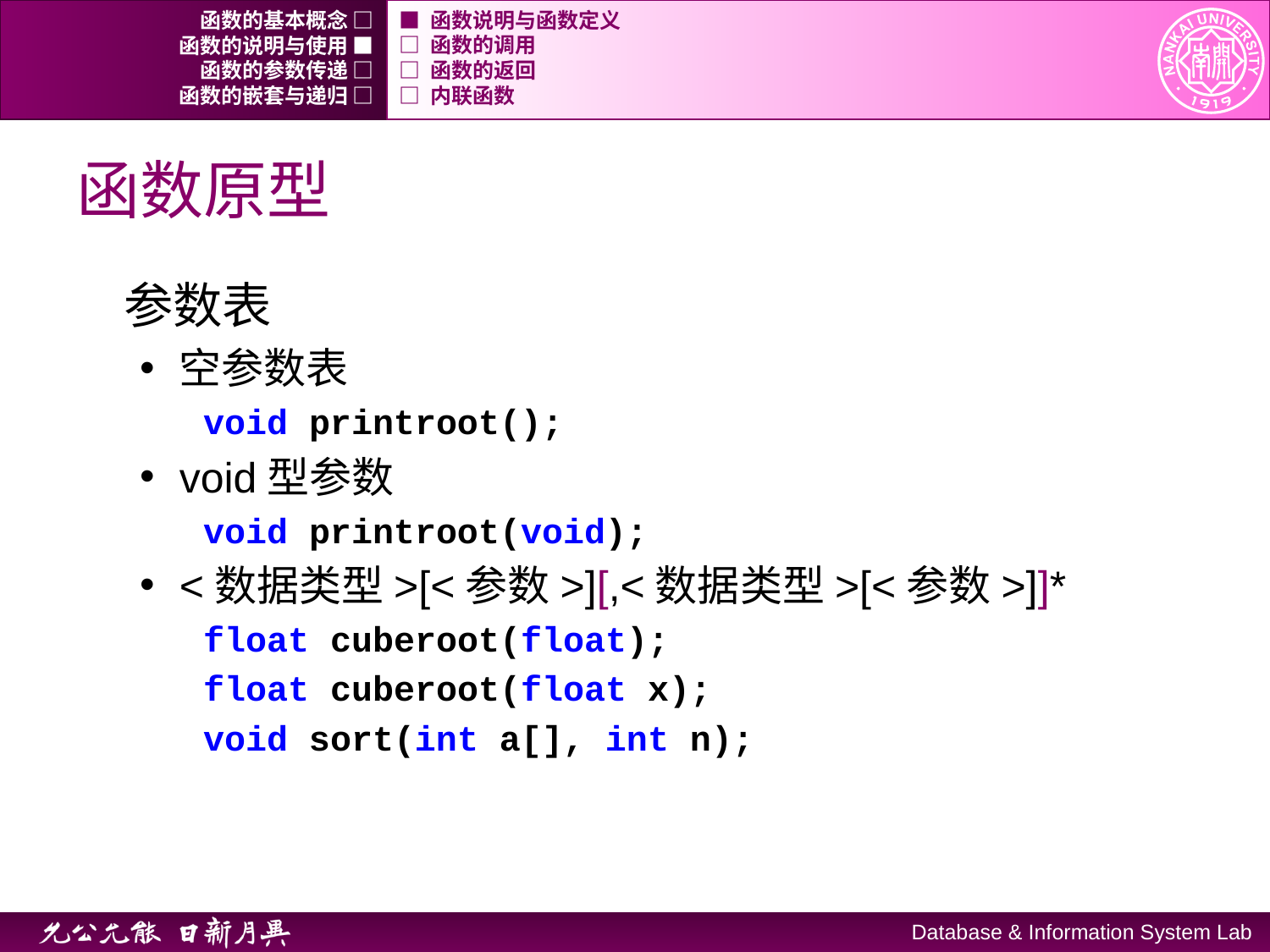

函数的基本概念 □
■ 函数说明与函数定义
函数的说明与使用 ■
□ 函数的调用
函数的参数传递 □
□ 函数的返回
函数的嵌套与递归 □
□ 内联函数
# 函数原型
参数表
空参数表
void printroot();
void型参数
void printroot(void);
<数据类型>[<参数>][,<数据类型>[<参数>]]*
float cuberoot(float);
float cuberoot(float x);
void sort(int a[], int n);